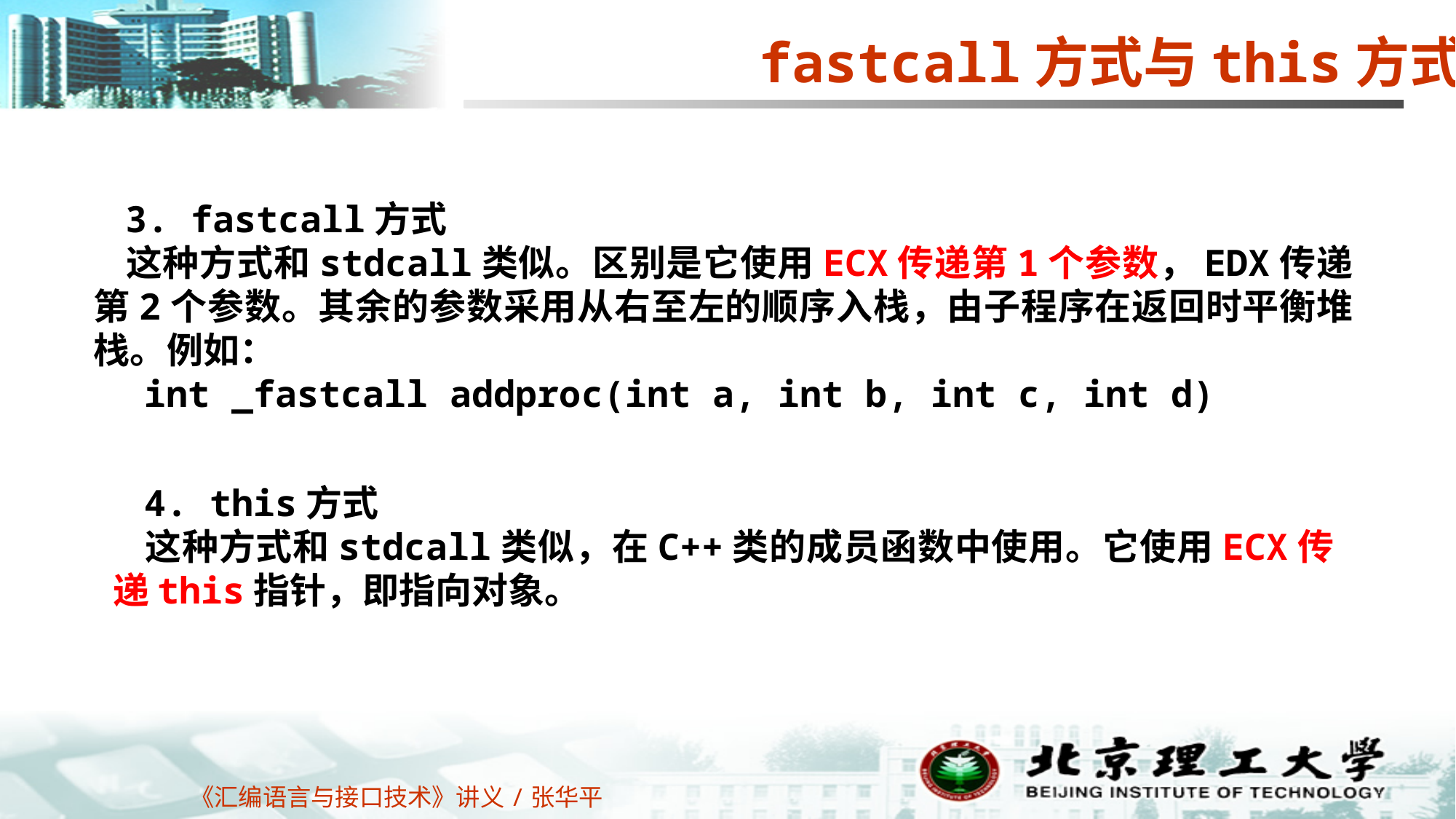

fastcall方式与this方式
3. fastcall方式
这种方式和stdcall类似。区别是它使用ECX传递第1个参数，EDX传递第2个参数。其余的参数采用从右至左的顺序入栈，由子程序在返回时平衡堆栈。例如：
int _fastcall addproc(int a, int b, int c, int d)

4. this方式
这种方式和stdcall类似，在C++类的成员函数中使用。它使用ECX传递this指针，即指向对象。